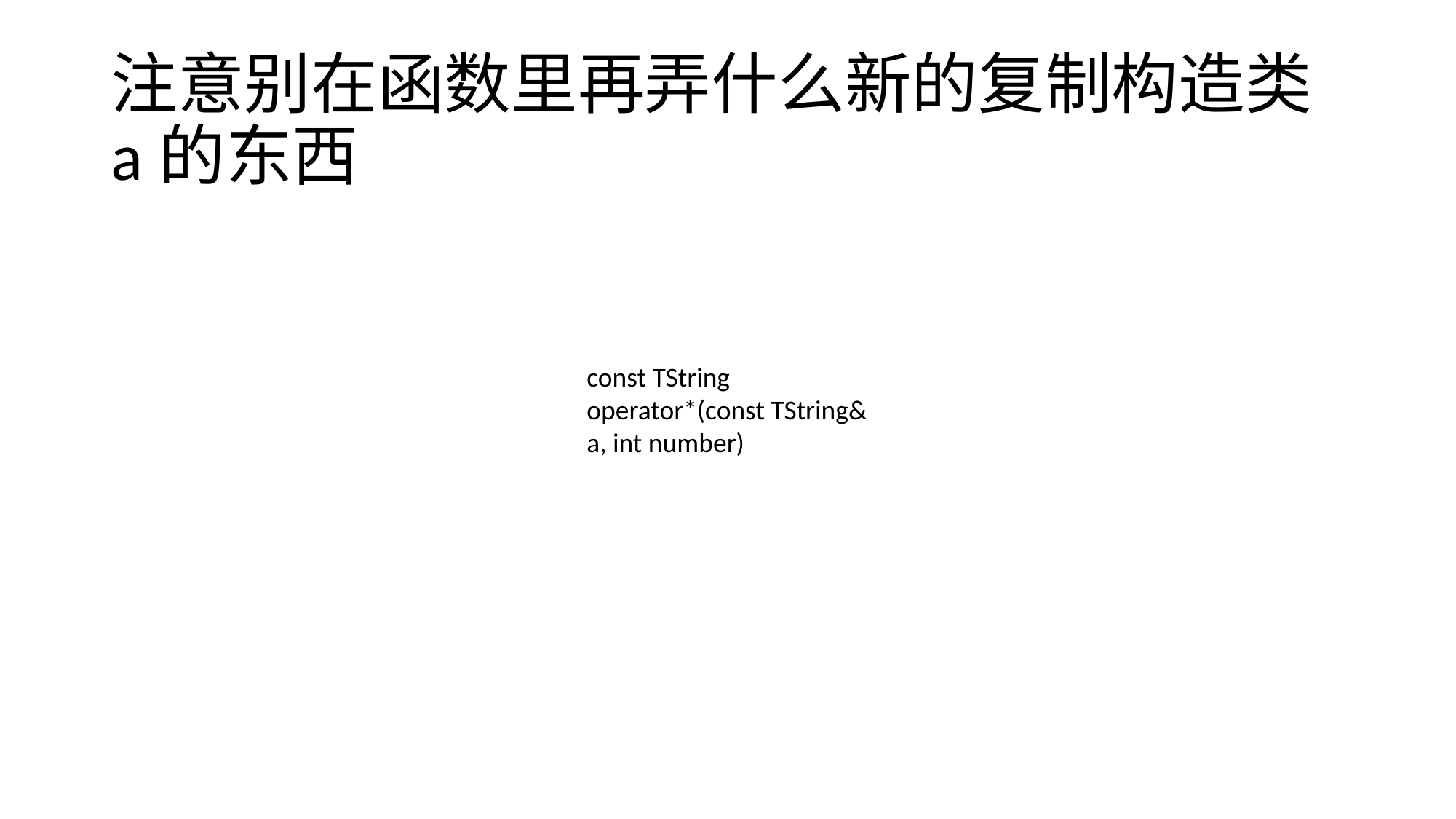

# 注意别在函数里再弄什么新的复制构造类 a的东西

const TString operator*(const TString& a, int number)